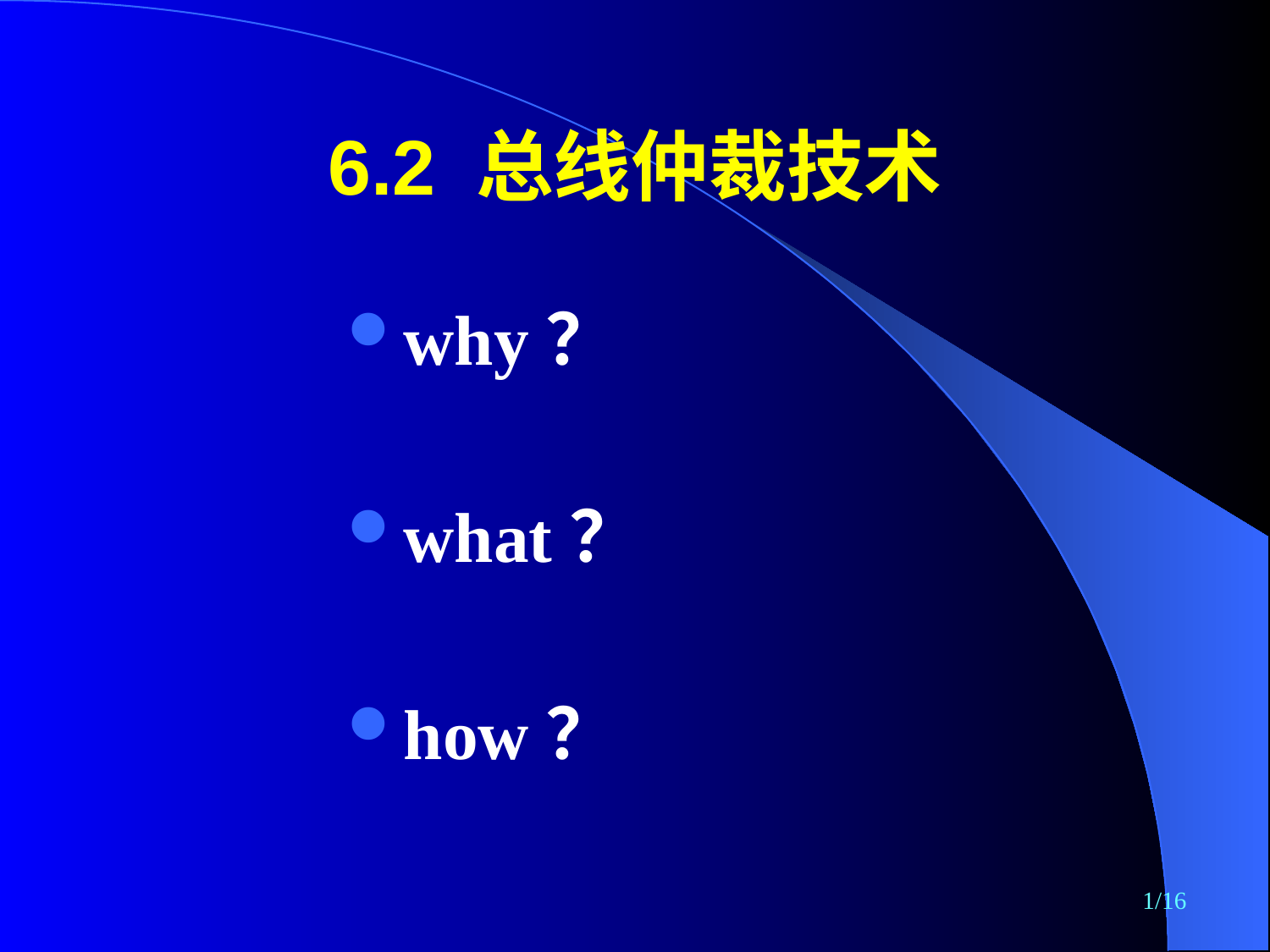

# 6.2 总线仲裁技术
why？

what？

how？
1/16